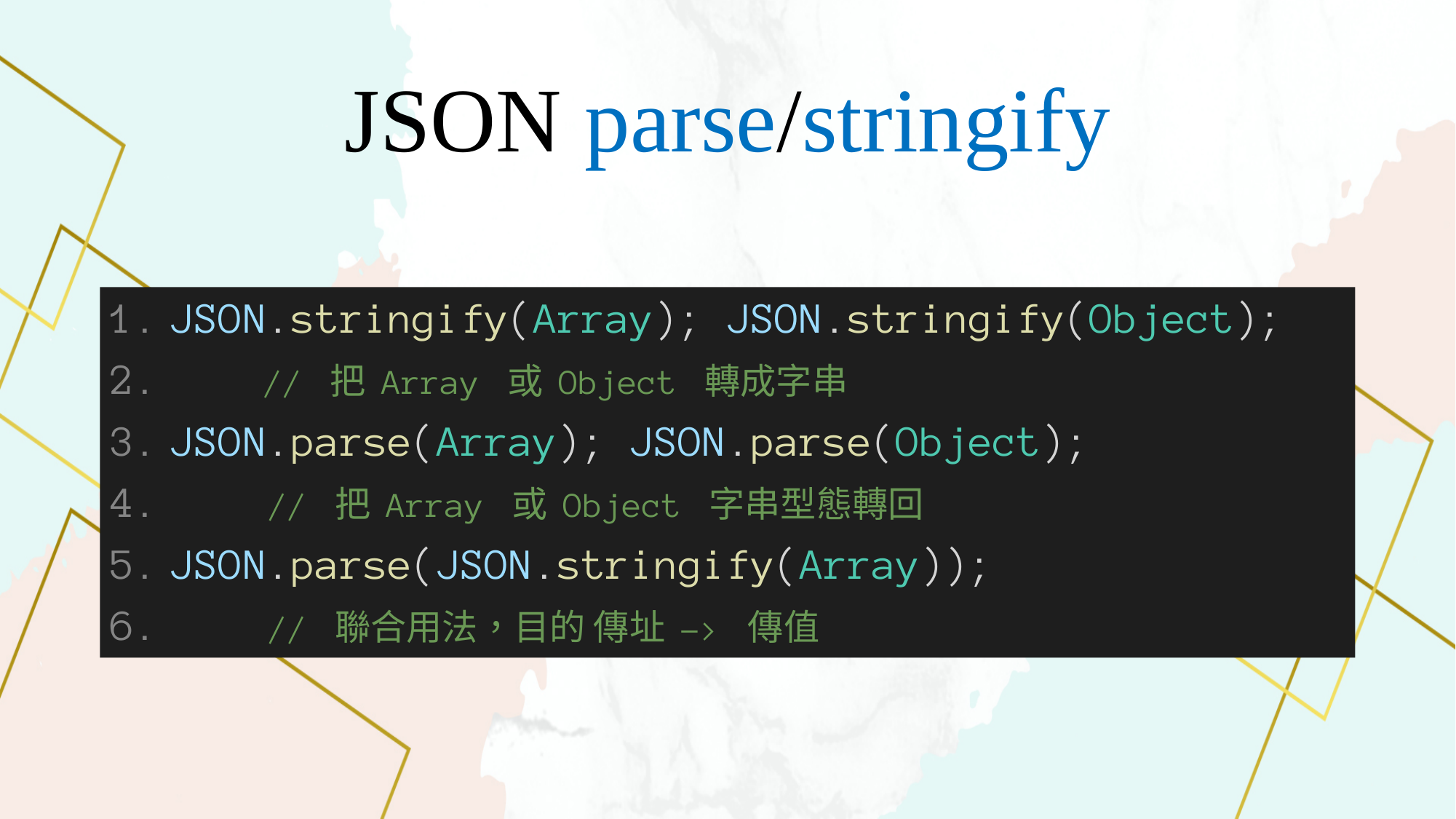

# JSON parse/stringify
JSON.stringify(Array); JSON.stringify(Object);
    // 把 Array 或 Object 轉成字串
JSON.parse(Array); JSON.parse(Object);
    // 把 Array 或 Object 字串型態轉回
JSON.parse(JSON.stringify(Array));
    // 聯合用法，目的 傳址 -> 傳值